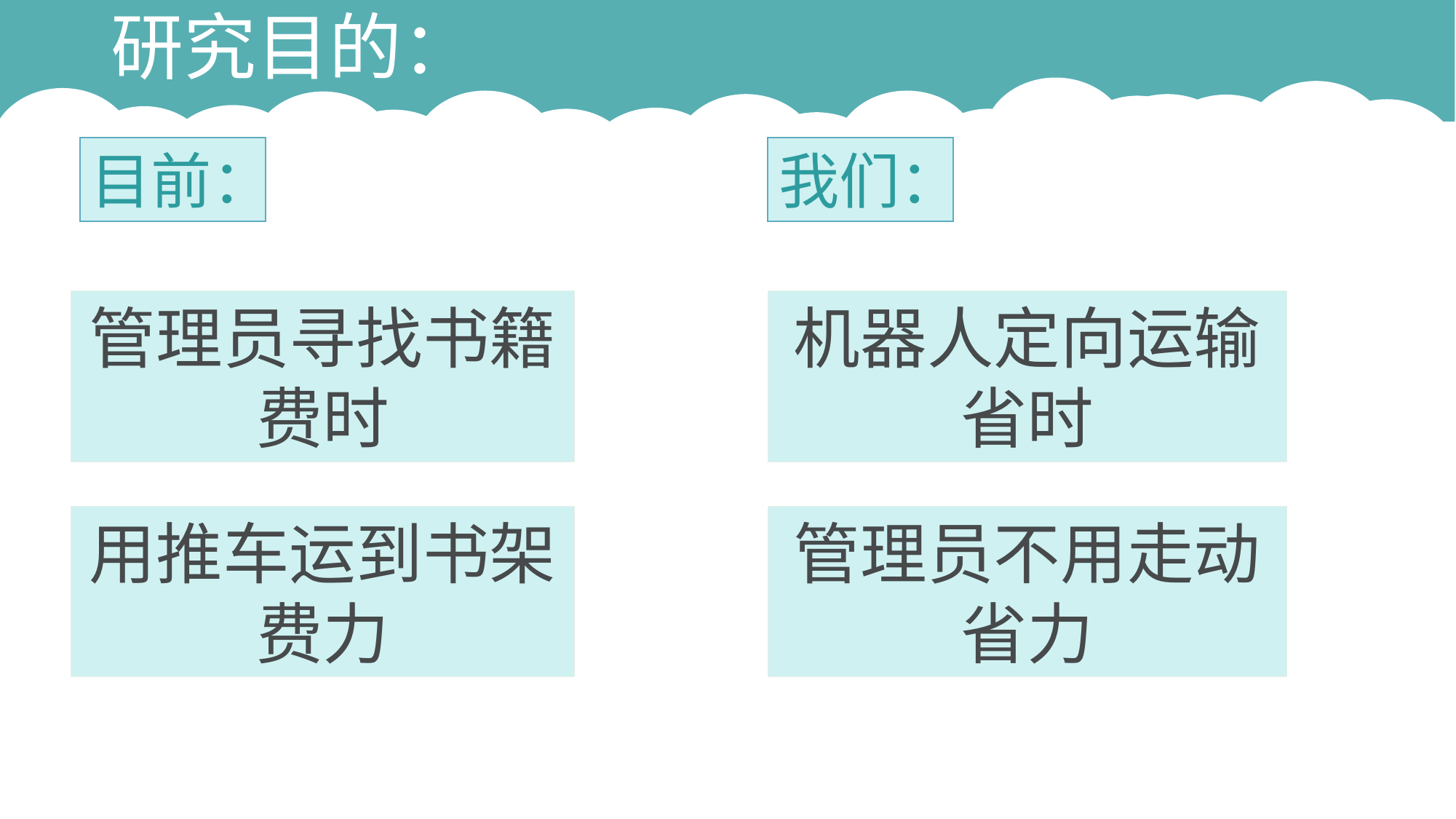

研究目的：
目前：
我们：
管理员寻找书籍 费时
机器人定向运输 省时
用推车运到书架 费力
管理员不用走动省力